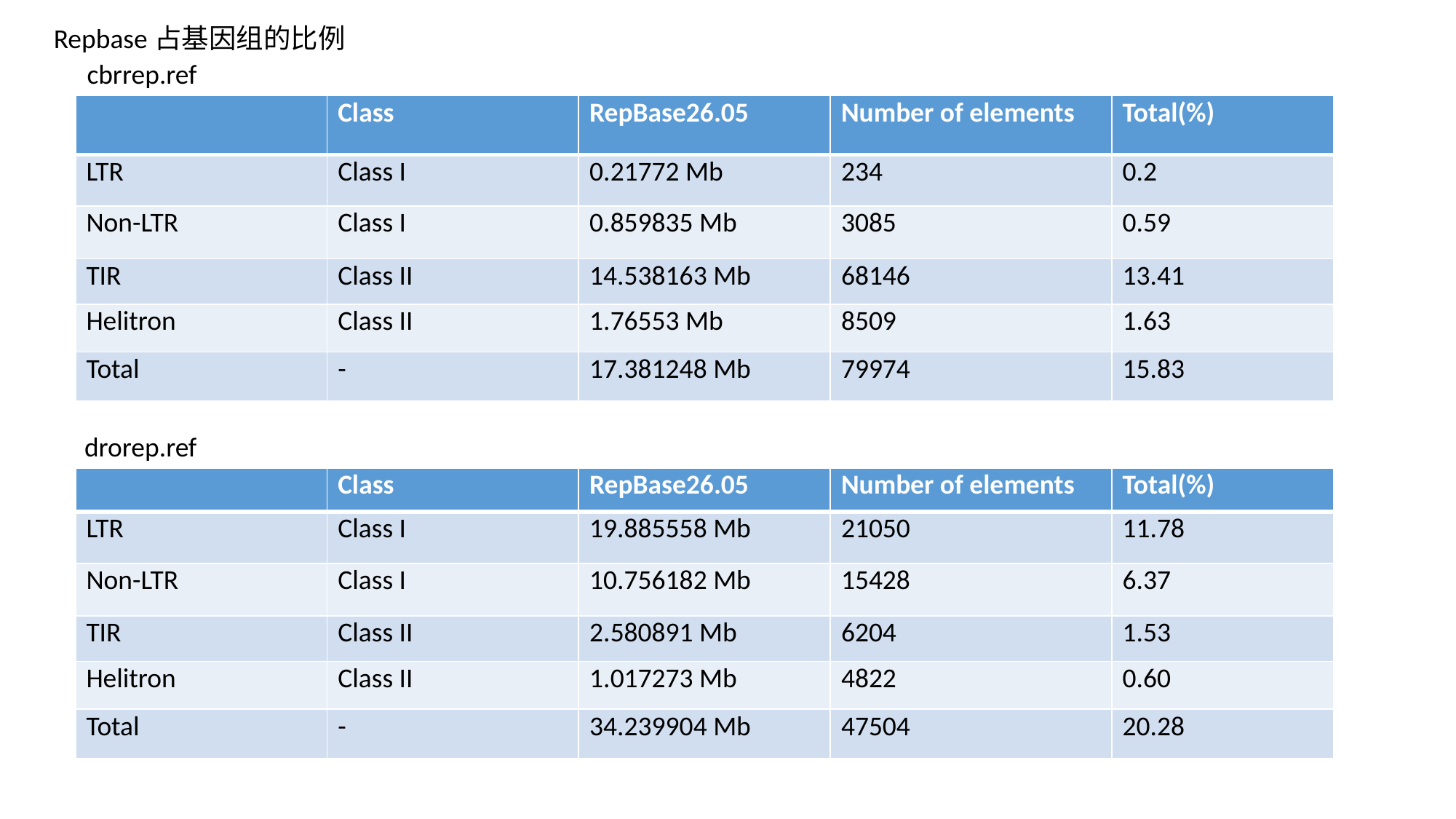

Repbase占基因组的比例
cbrrep.ref
|  | Class | RepBase26.05 | Number of elements | Total(%) |
| --- | --- | --- | --- | --- |
| LTR | Class I | 0.21772 Mb | 234 | 0.2 |
| Non-LTR | Class I | 0.859835 Mb | 3085 | 0.59 |
| TIR | Class II | 14.538163 Mb | 68146 | 13.41 |
| Helitron | Class II | 1.76553 Mb | 8509 | 1.63 |
| Total | - | 17.381248 Mb | 79974 | 15.83 |
drorep.ref
|  | Class | RepBase26.05 | Number of elements | Total(%) |
| --- | --- | --- | --- | --- |
| LTR | Class I | 19.885558 Mb | 21050 | 11.78 |
| Non-LTR | Class I | 10.756182 Mb | 15428 | 6.37 |
| TIR | Class II | 2.580891 Mb | 6204 | 1.53 |
| Helitron | Class II | 1.017273 Mb | 4822 | 0.60 |
| Total | - | 34.239904 Mb | 47504 | 20.28 |